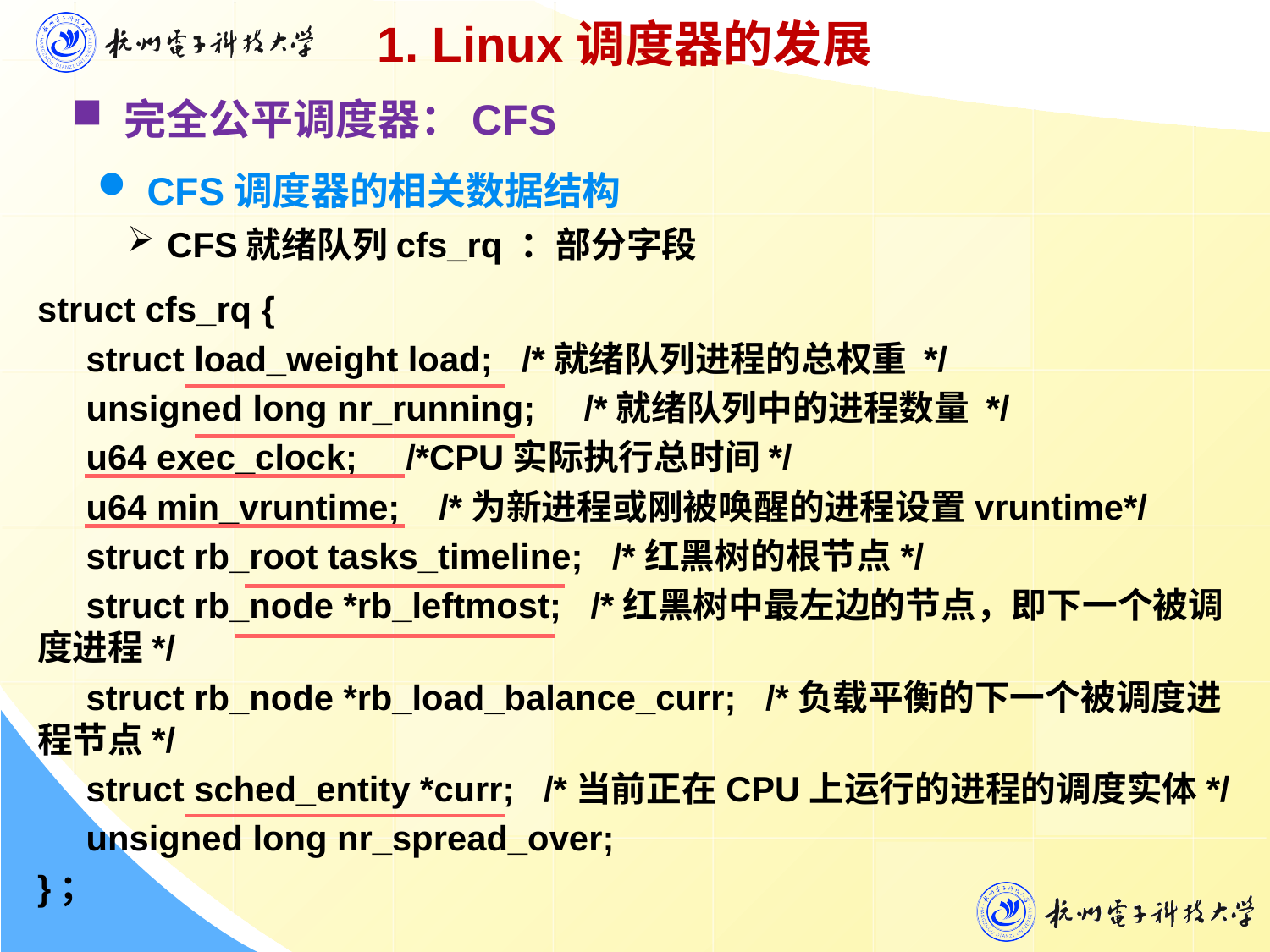

1. Linux调度器的发展
 完全公平调度器：CFS
 CFS调度器的相关数据结构
 CFS就绪队列cfs_rq ：部分字段
struct cfs_rq {
     struct load_weight load;   /*就绪队列进程的总权重 */
     unsigned long nr_running;     /*就绪队列中的进程数量 */
     u64 exec_clock;     /*CPU实际执行总时间*/
     u64 min_vruntime;    /*为新进程或刚被唤醒的进程设置vruntime*/
     struct rb_root tasks_timeline;   /*红黑树的根节点*/
     struct rb_node *rb_leftmost;   /*红黑树中最左边的节点，即下一个被调度进程*/
     struct rb_node *rb_load_balance_curr;   /*负载平衡的下一个被调度进程节点*/
     struct sched_entity *curr;   /*当前正在CPU上运行的进程的调度实体*/
     unsigned long nr_spread_over;
}；